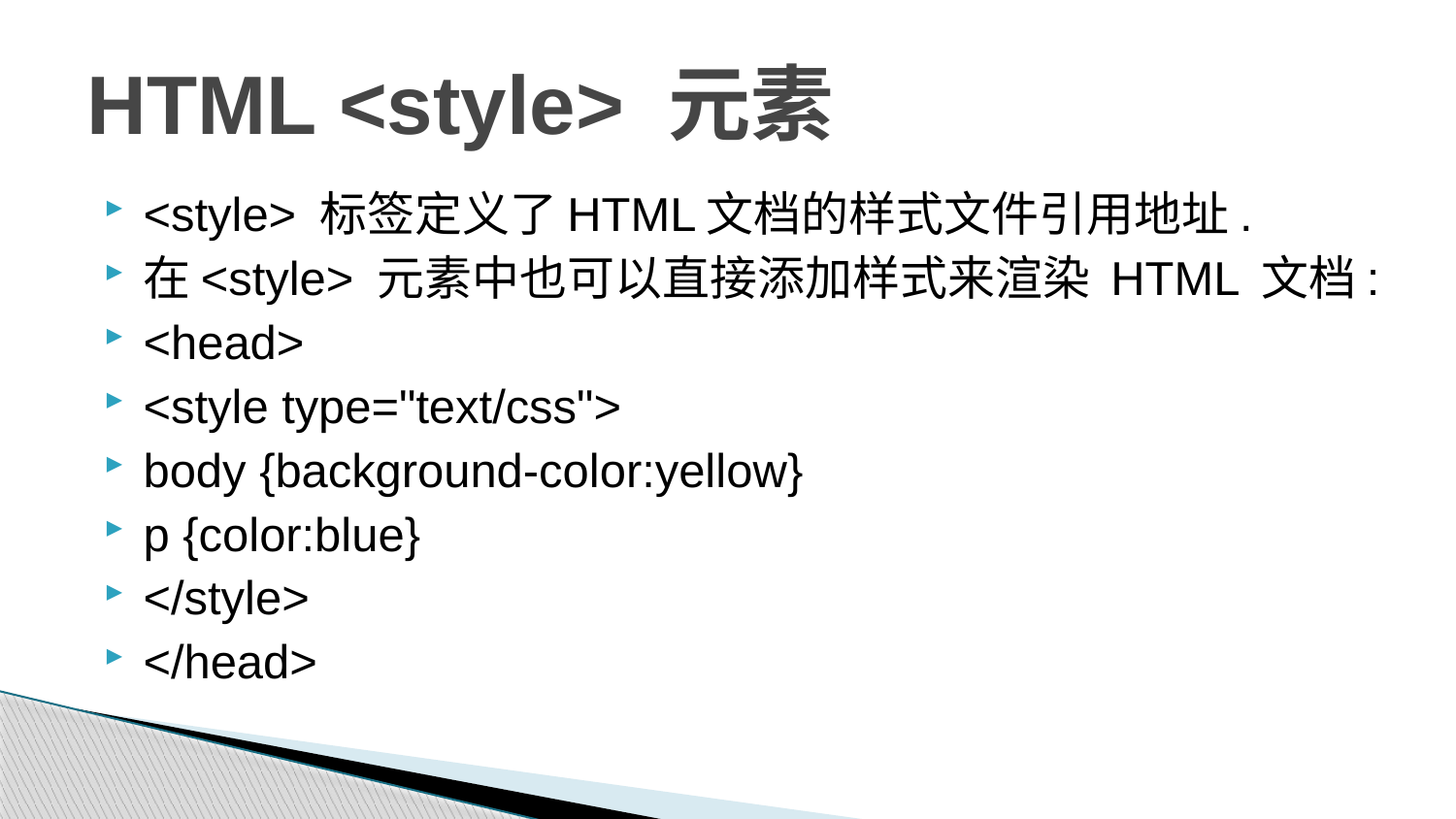

# HTML <style> 元素
<style> 标签定义了HTML文档的样式文件引用地址.
在<style> 元素中也可以直接添加样式来渲染 HTML 文档:
<head>
<style type="text/css">
body {background-color:yellow}
p {color:blue}
</style>
</head>